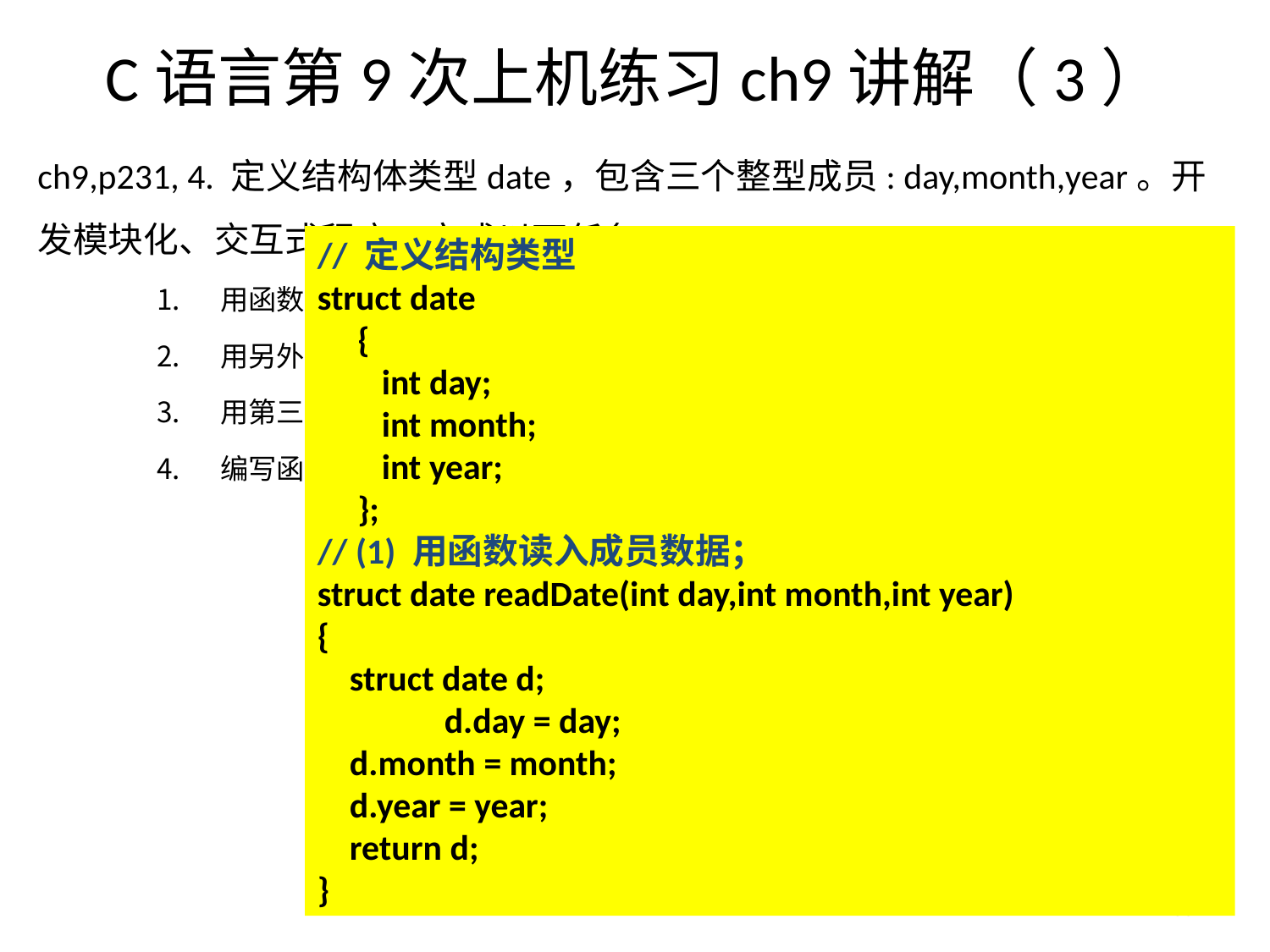

# C语言第9次上机练习ch9讲解（3）
ch9,p231, 4. 定义结构体类型date，包含三个整型成员: day,month,year。开发模块化、交互式程序，完成以下任务:
用函数读入成员数据；
用另外的函数检验日期的有效性；
用第三个函数打印输出日期，格式为：April 29,2006;
编写函数nextday(),计算当前日期的下一个日期为多少。
// 定义结构类型
struct date
     {
        int day;
        int month;
        int year;
     };
// (1) 用函数读入成员数据；
struct date readDate(int day,int month,int year)
{
    struct date d;
	d.day = day;
    d.month = month;
    d.year = year;
    return d;
}
66